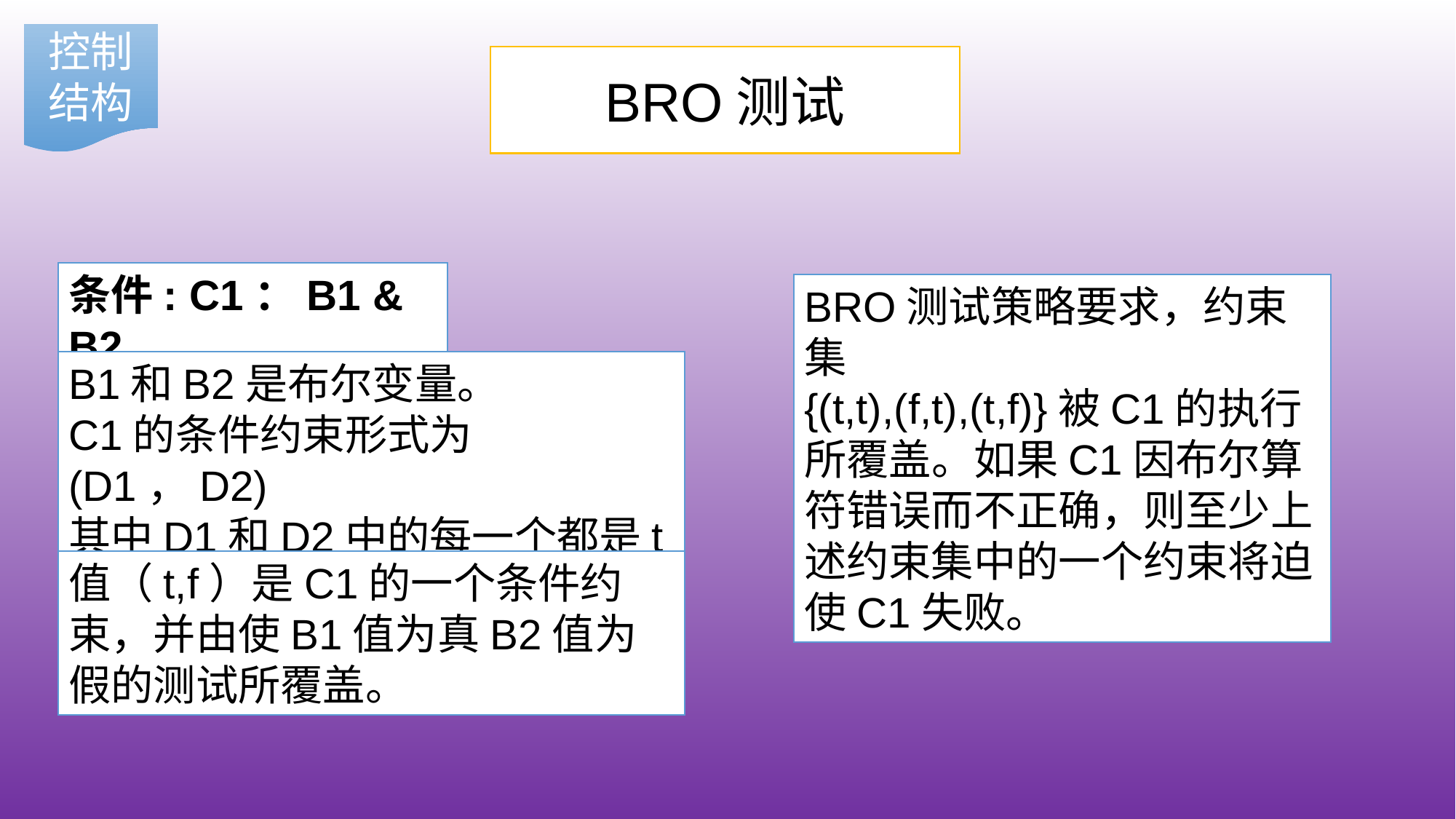

控制结构
BRO测试
条件: C1：B1 & B2
BRO测试策略要求，约束集
{(t,t),(f,t),(t,f)}被C1的执行所覆盖。如果C1因布尔算符错误而不正确，则至少上述约束集中的一个约束将迫使C1失败。
B1和B2是布尔变量。
C1的条件约束形式为(D1，D2)
其中D1和D2中的每一个都是t或f
值（t,f）是C1的一个条件约束，并由使B1值为真B2值为假的测试所覆盖。